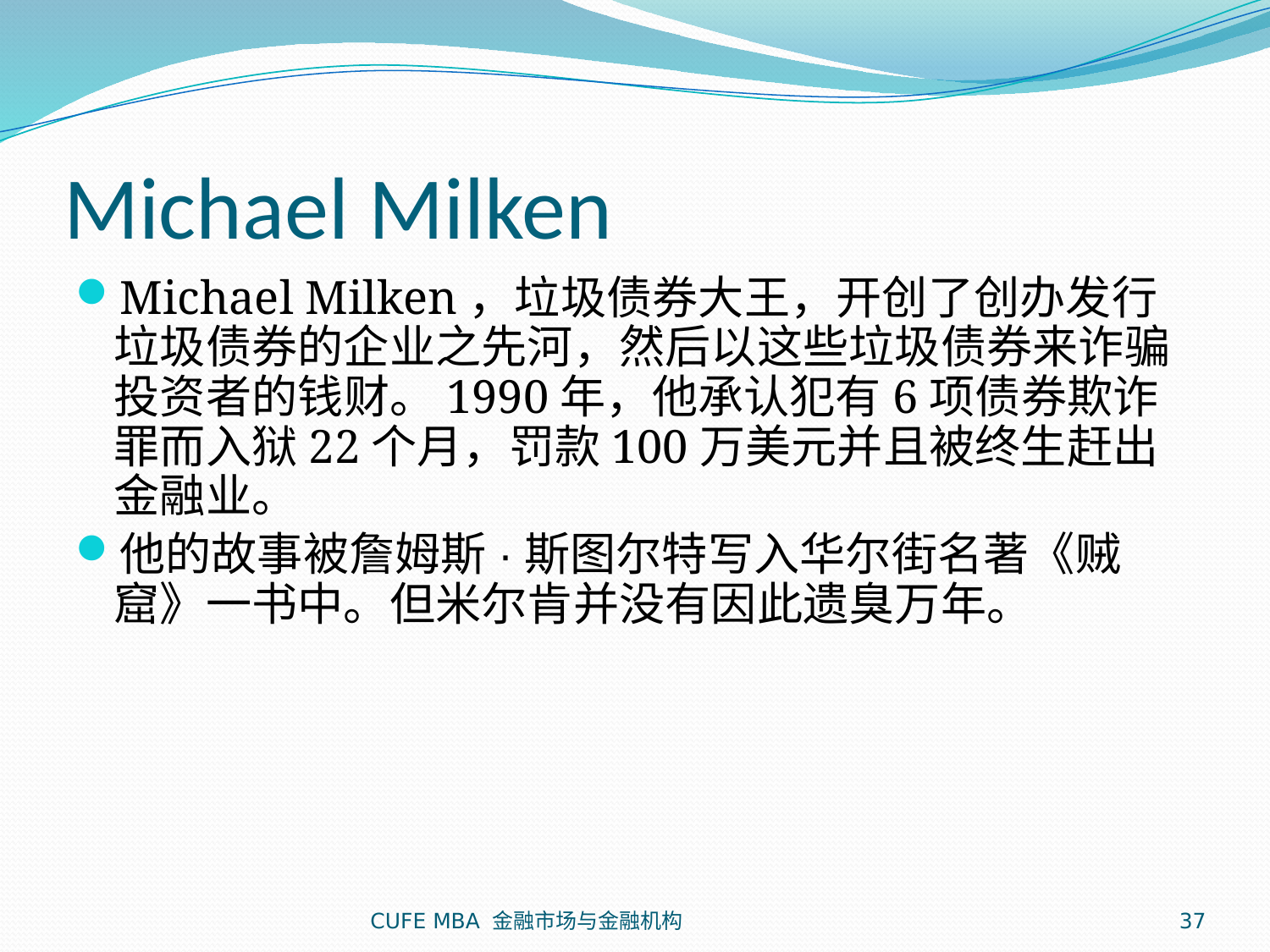

# Michael Milken
Michael Milken，垃圾债券大王，开创了创办发行垃圾债券的企业之先河，然后以这些垃圾债券来诈骗投资者的钱财。1990年，他承认犯有6项债券欺诈罪而入狱22个月，罚款100万美元并且被终生赶出金融业。
他的故事被詹姆斯·斯图尔特写入华尔街名著《贼窟》一书中。但米尔肯并没有因此遗臭万年。
CUFE MBA 金融市场与金融机构
37